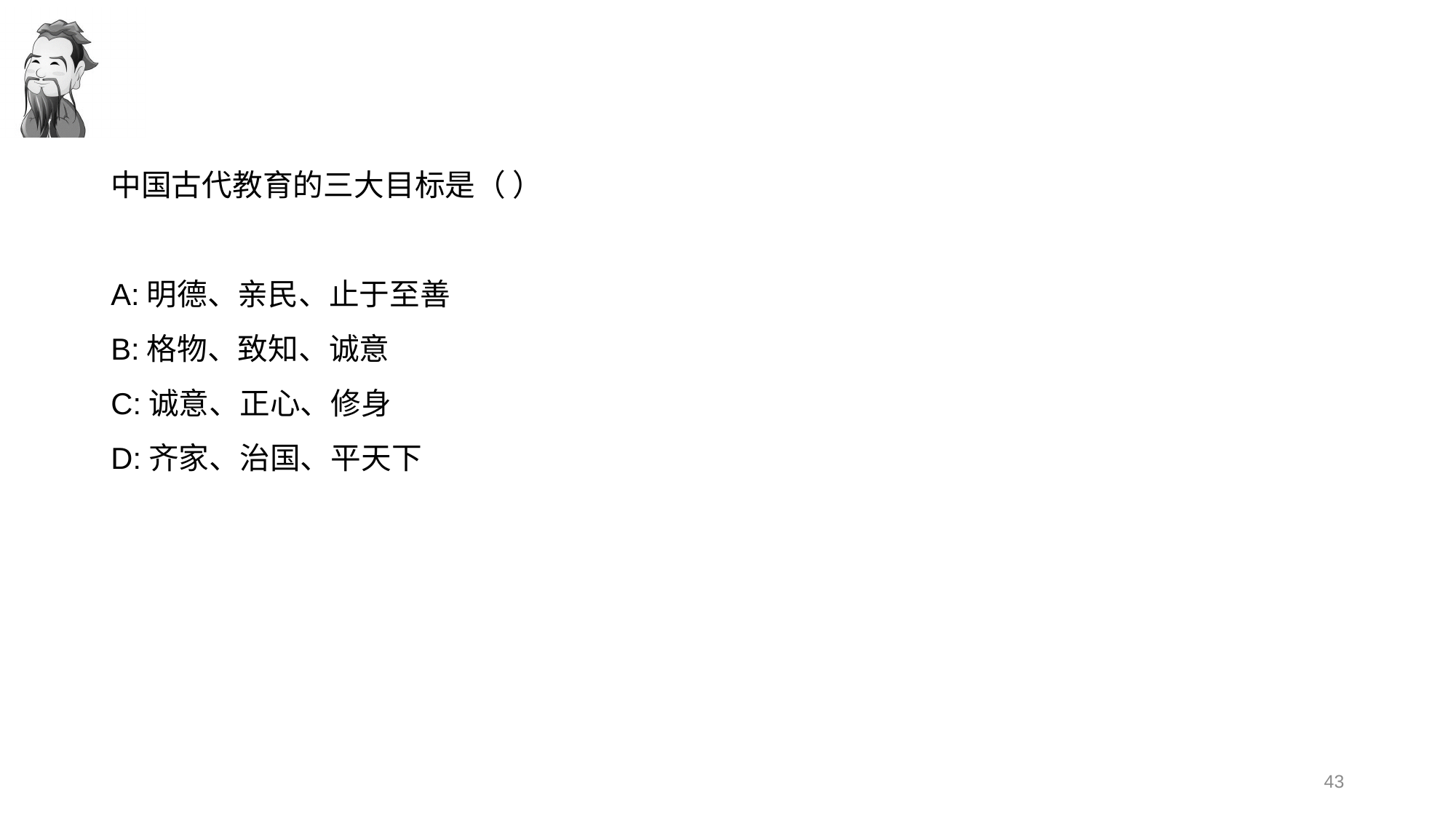

#
中国古代教育的三大目标是（ ）

A:明德、亲民、止于至善
B:格物、致知、诚意
C:诚意、正心、修身
D:齐家、治国、平天下

43